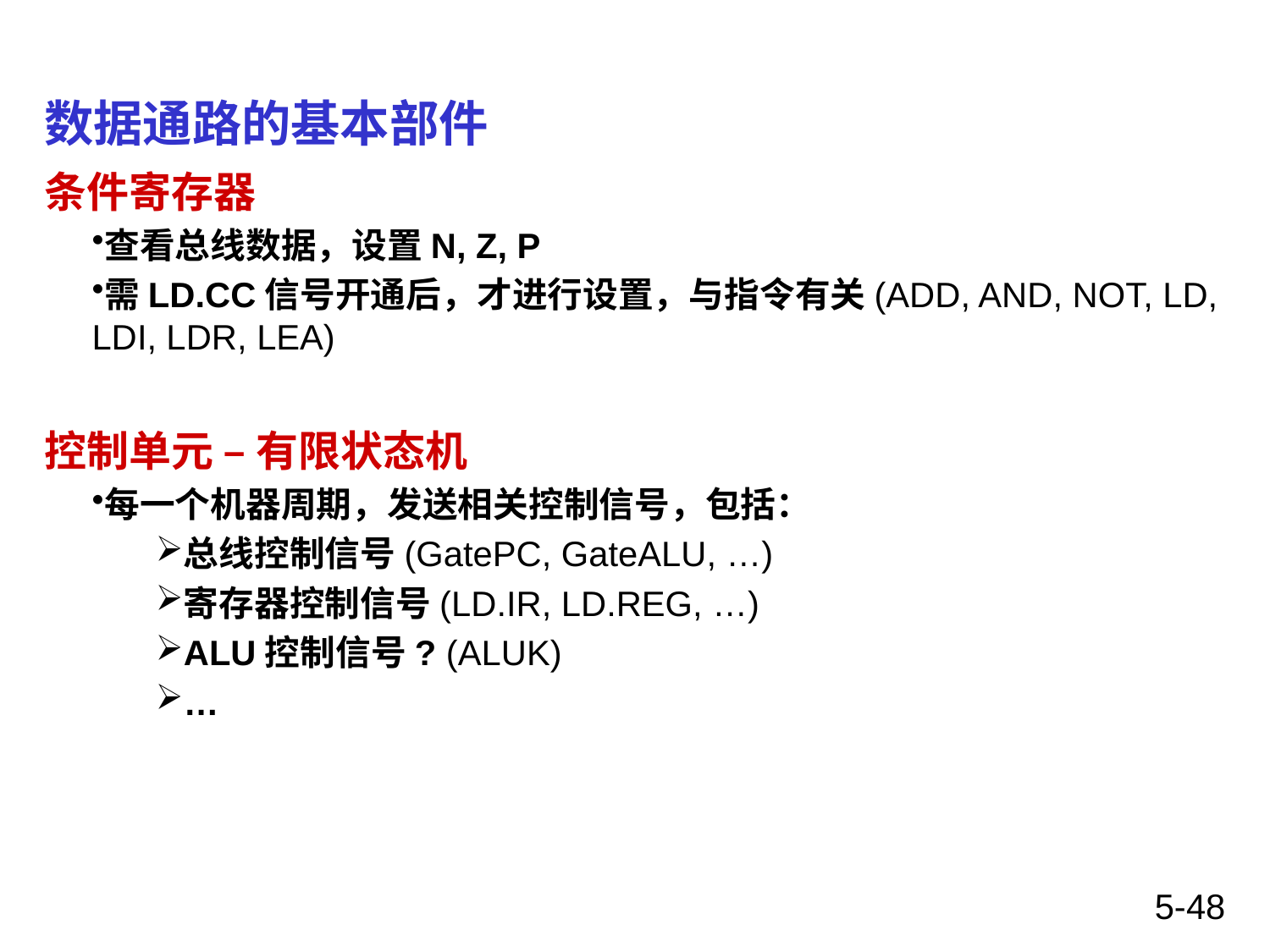

# 数据通路的基本部件
条件寄存器
查看总线数据，设置N, Z, P
需LD.CC信号开通后，才进行设置，与指令有关(ADD, AND, NOT, LD, LDI, LDR, LEA)

控制单元 – 有限状态机
每一个机器周期，发送相关控制信号，包括：
总线控制信号(GatePC, GateALU, …)
寄存器控制信号(LD.IR, LD.REG, …)
ALU控制信号? (ALUK)
…

5-48